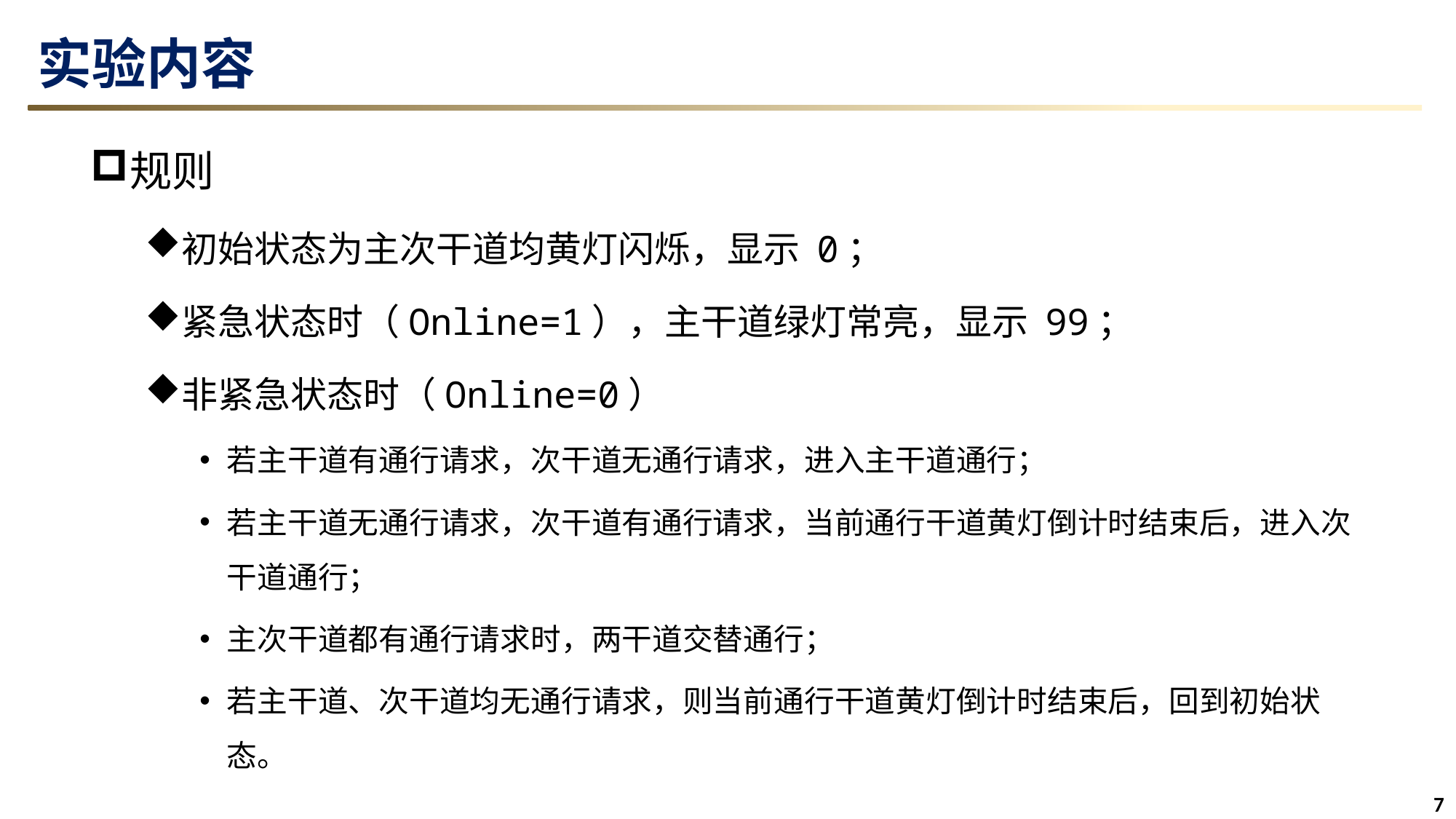

# 实验内容
规则
初始状态为主次干道均黄灯闪烁，显示 0；
紧急状态时（Online=1），主干道绿灯常亮，显示 99；
非紧急状态时（Online=0）
若主干道有通行请求，次干道无通行请求，进入主干道通行；
若主干道无通行请求，次干道有通行请求，当前通行干道黄灯倒计时结束后，进入次干道通行；
主次干道都有通行请求时，两干道交替通行；
若主干道、次干道均无通行请求，则当前通行干道黄灯倒计时结束后，回到初始状态。

7